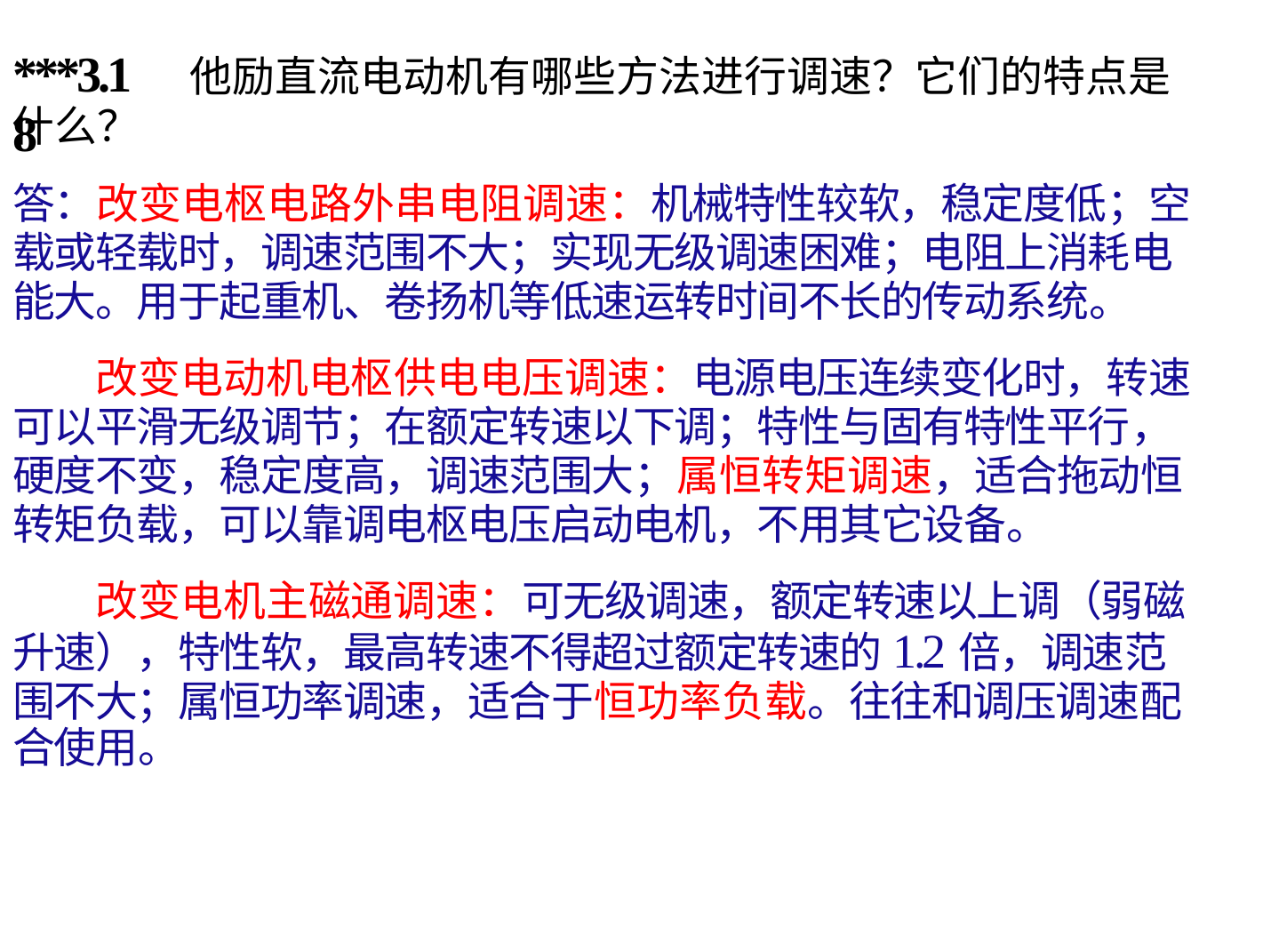

# ***3.18
他励直流电动机有哪些方法进行调速？它们的特点是
什么？
答：改变电枢电路外串电阻调速：机械特性较软，稳定度低；空载或轻载时，调速范围不大；实现无级调速困难；电阻上消耗电能大。用于起重机、卷扬机等低速运转时间不长的传动系统。
改变电动机电枢供电电压调速：电源电压连续变化时，转速可以平滑无级调节；在额定转速以下调；特性与固有特性平行，硬度不变，稳定度高，调速范围大；属恒转矩调速，适合拖动恒转矩负载，可以靠调电枢电压启动电机，不用其它设备。
改变电机主磁通调速：可无级调速，额定转速以上调（弱磁升速），特性软，最高转速不得超过额定转速的1.2倍，调速范 围不大；属恒功率调速，适合于恒功率负载。往往和调压调速配合使用。